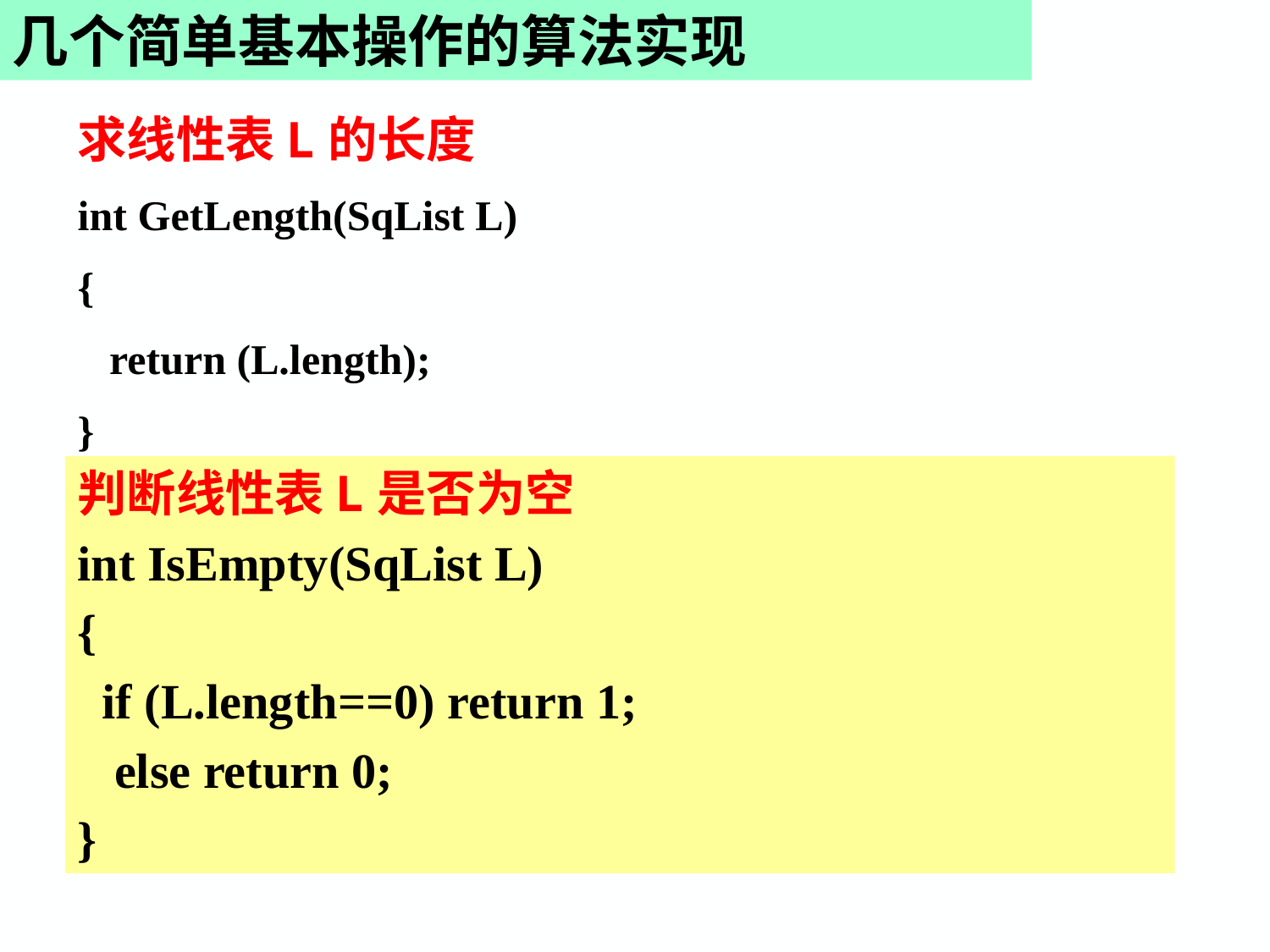

几个简单基本操作的算法实现
求线性表L的长度
int GetLength(SqList L)
{
   return (L.length);
}
判断线性表L是否为空
int IsEmpty(SqList L)
{
  if (L.length==0) return 1;
   else return 0;
}